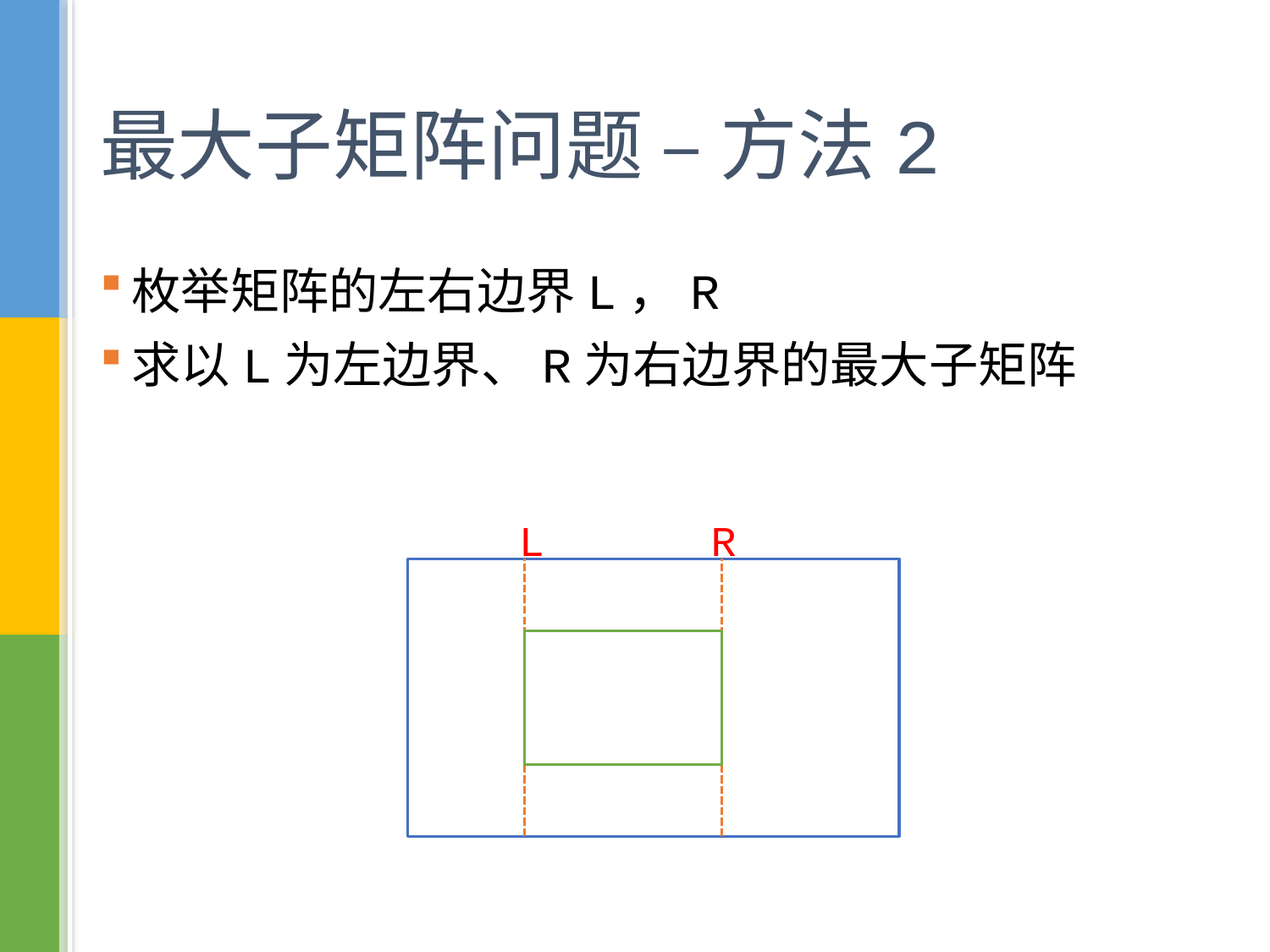

# 最大子矩阵问题 – 方法2
枚举矩阵的左右边界L，R
求以L为左边界、R为右边界的最大子矩阵

L
R